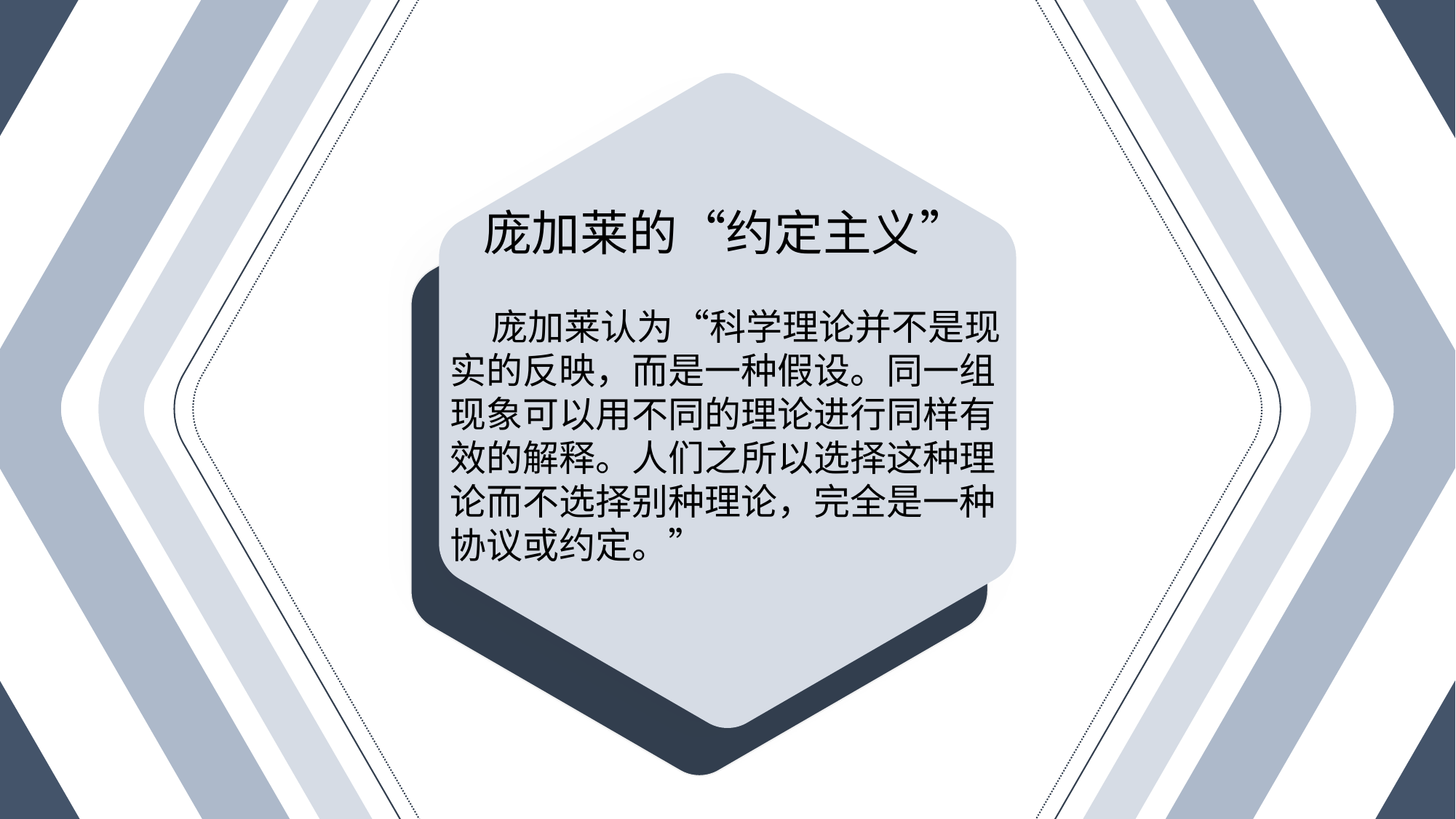

庞加莱的“约定主义”

    庞加莱认为“科学理论并不是现实的反映，而是一种假设。同一组现象可以用不同的理论进行同样有效的解释。人们之所以选择这种理论而不选择别种理论，完全是一种协议或约定。”